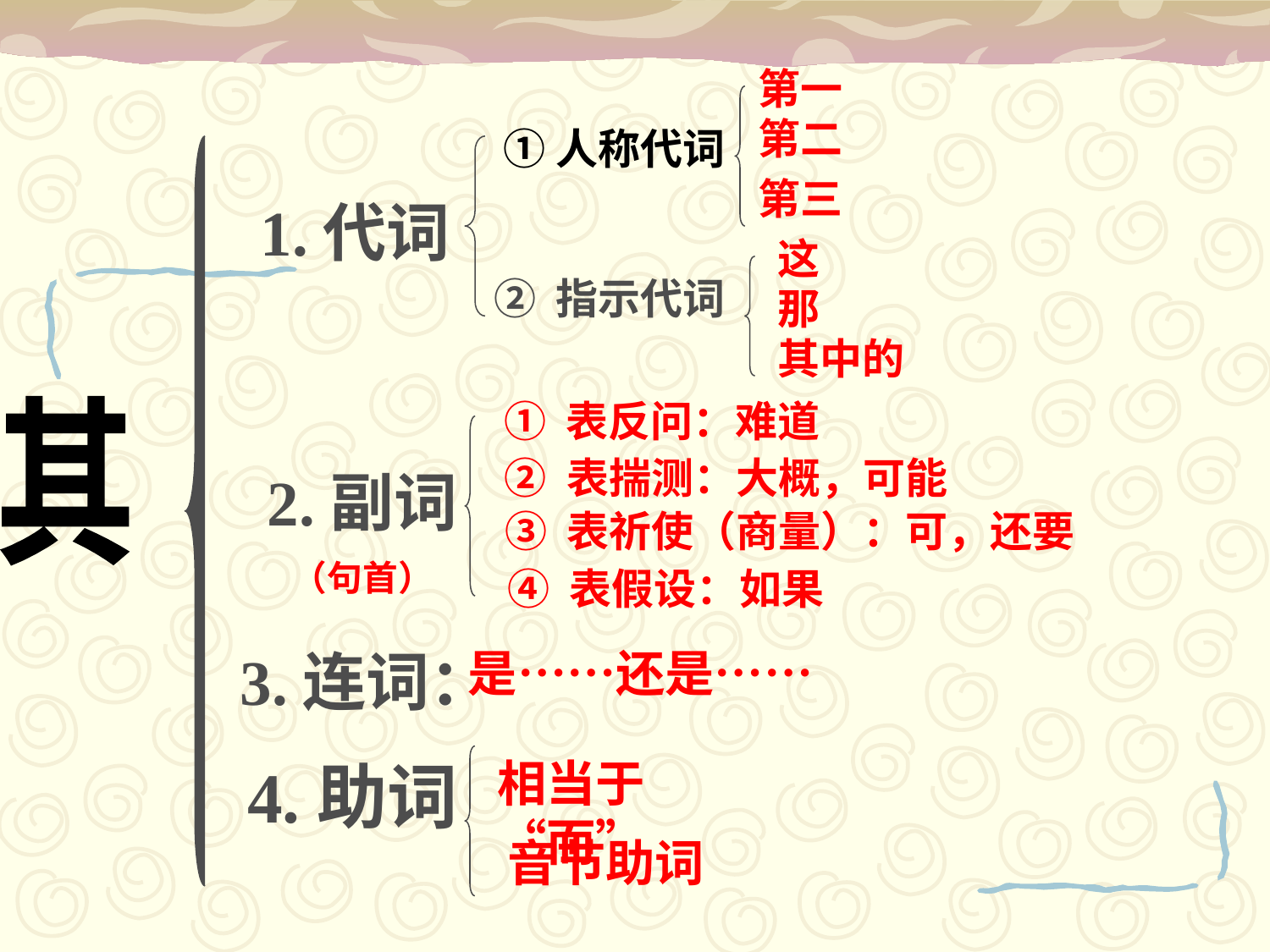

第一

第二
①人称代词

第三
1.代词
这

② 指示代词
那
其中的
① 表反问：难道
其

② 表揣测：大概，可能
2.副词
  （句首）
③ 表祈使（商量）：可，还要
④ 表假设：如果
3.连词：
是……还是……
4.助词

相当于“而”
音节助词